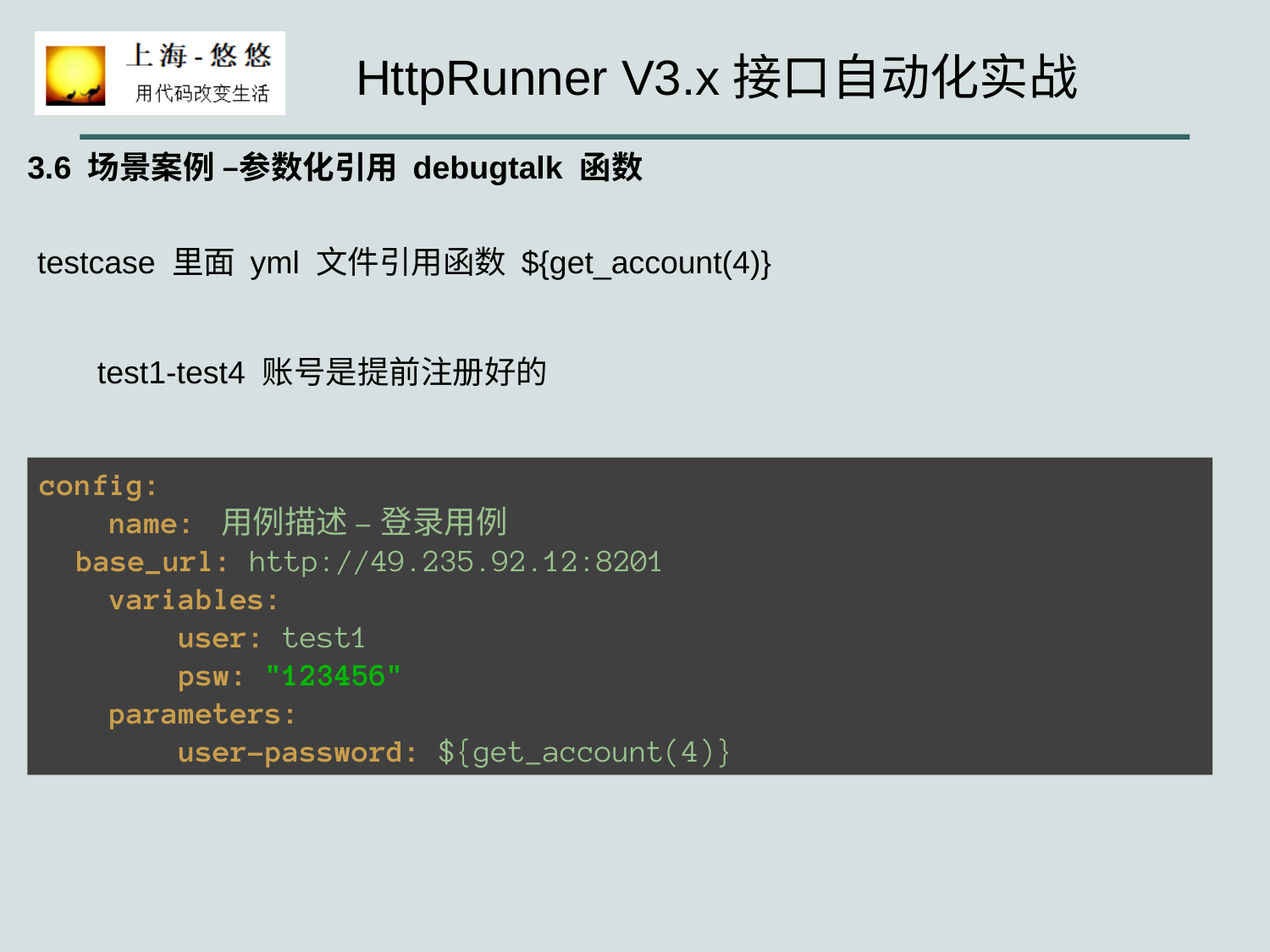

3.6 场景案例 –参数化引用 debugtalk 函数
testcase 里面 yml 文件引用函数 ${get_account(4)}
test1-test4 账号是提前注册好的
config:
    name: 用例描述-登录用例
    base_url: http://49.235.92.12:8201
    variables:
        user: test1
        psw: "123456"
    parameters:
        user-password: ${get_account(4)}